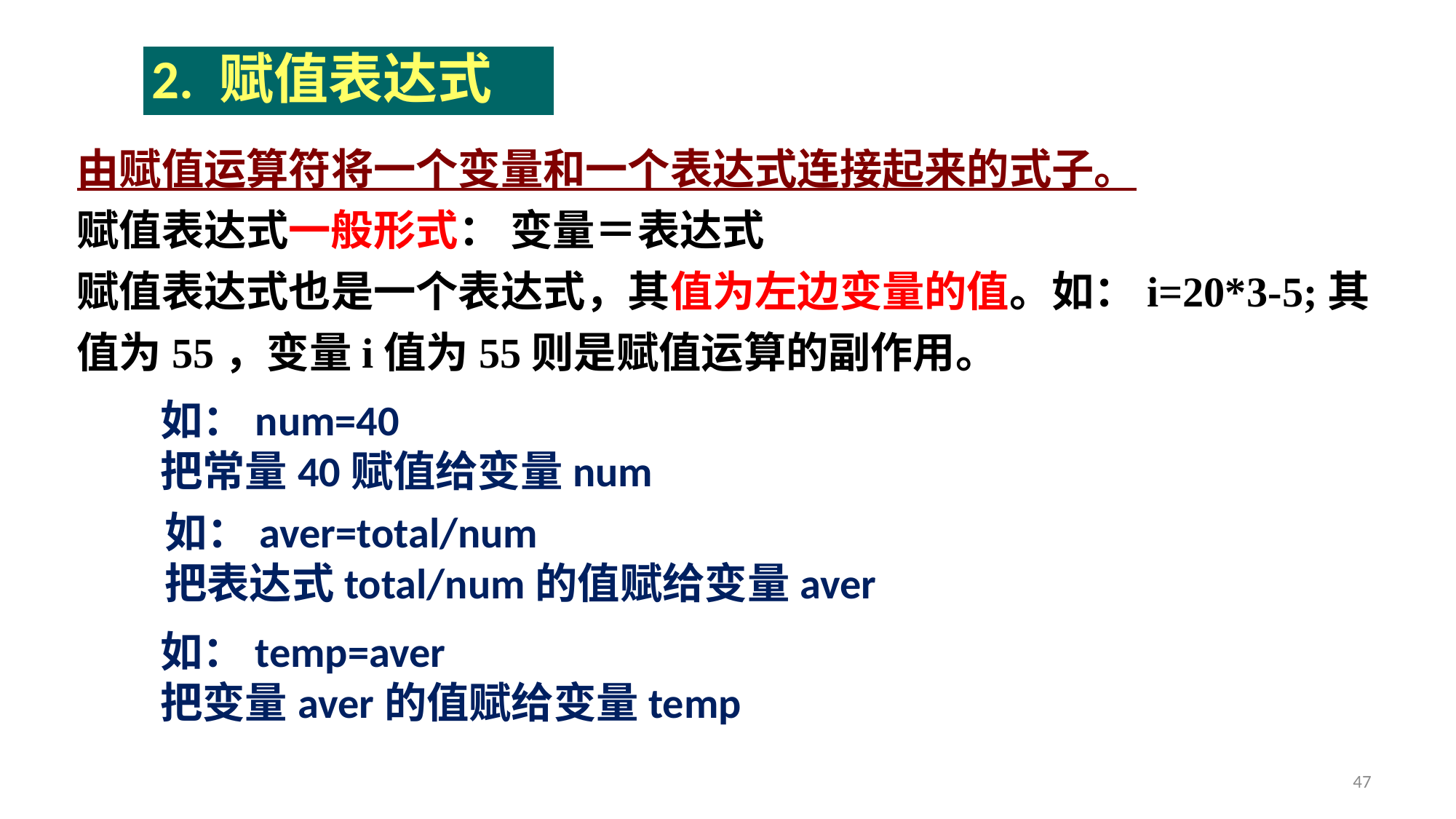

2. 赋值表达式
由赋值运算符将一个变量和一个表达式连接起来的式子。
赋值表达式一般形式： 变量＝表达式
赋值表达式也是一个表达式，其值为左边变量的值。如：i=20*3-5;其值为55，变量i值为55则是赋值运算的副作用。
如：num=40
把常量40赋值给变量num
如：aver=total/num
把表达式total/num的值赋给变量aver
如：temp=aver
把变量aver的值赋给变量temp
47